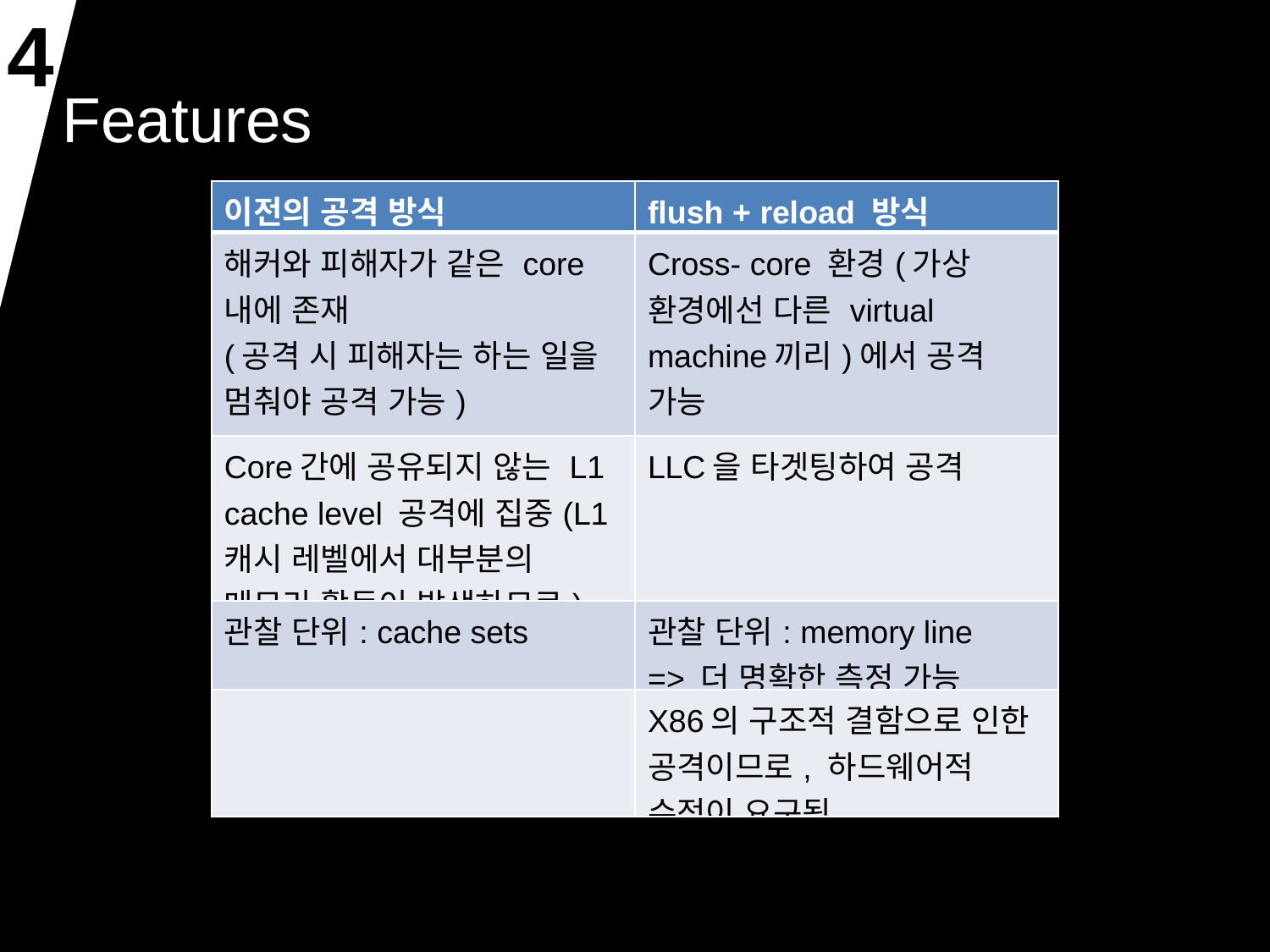

4
Features

| 이전의 공격 방식 | flush + reload 방식 |
| --- | --- |
| 해커와 피해자가 같은 core내에 존재 (공격 시 피해자는 하는 일을 멈춰야 공격 가능) | Cross- core 환경(가상 환경에선 다른 virtual machine끼리)에서 공격 가능 |
| Core간에 공유되지 않는 L1 cache level 공격에 집중(L1 캐시 레벨에서 대부분의 메모리 활동이 발생하므로) | LLC을 타겟팅하여 공격 |
| 관찰 단위: cache sets | 관찰 단위: memory line => 더 명확한 측정 가능 |
|  | X86의 구조적 결함으로 인한 공격이므로, 하드웨어적 수정이 요구됨 |